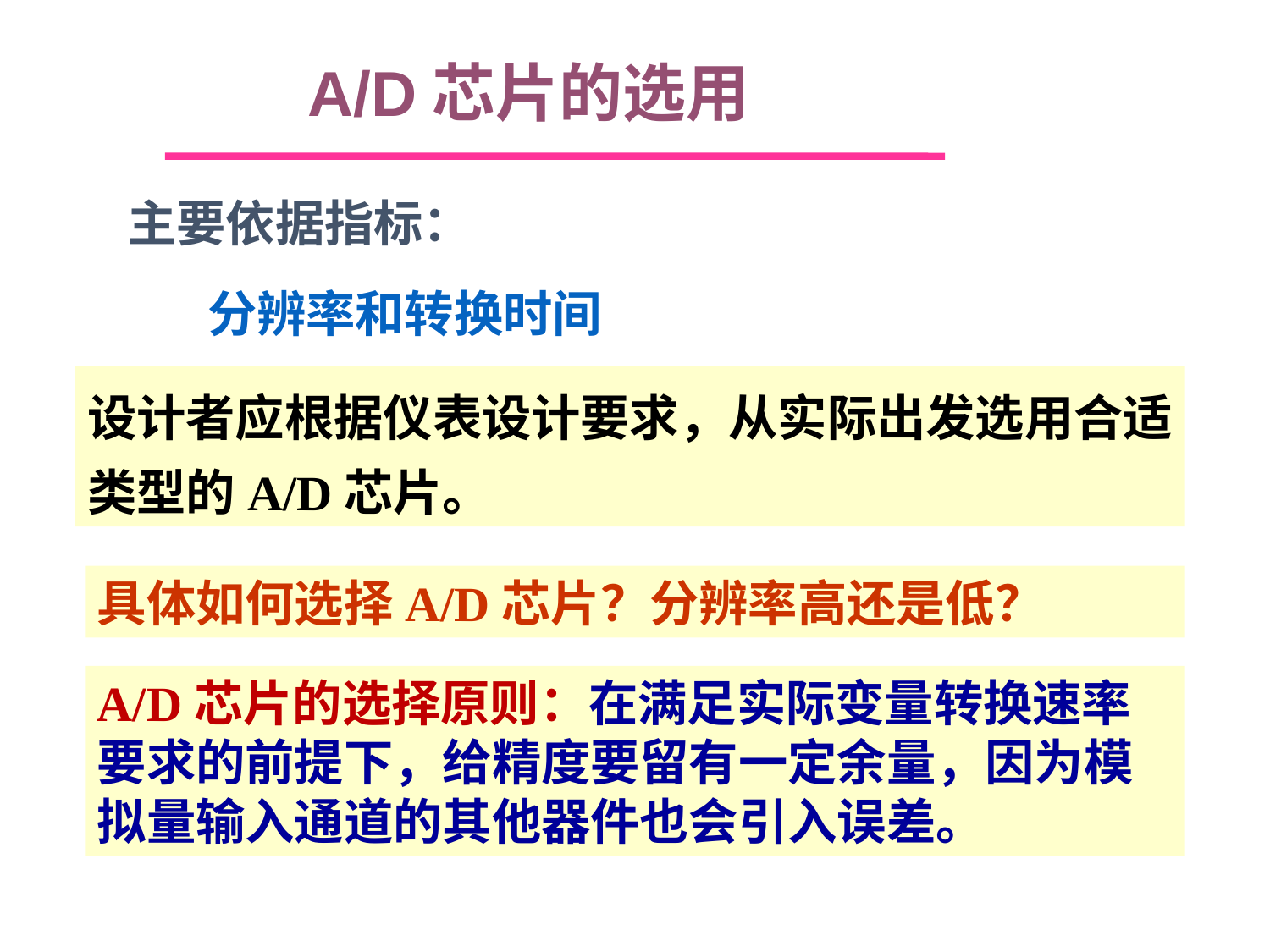

A/D芯片的选用

主要依据指标：
分辨率和转换时间
设计者应根据仪表设计要求，从实际出发选用合适类型的A/D芯片。
具体如何选择A/D芯片？分辨率高还是低？
A/D芯片的选择原则：在满足实际变量转换速率要求的前提下，给精度要留有一定余量，因为模拟量输入通道的其他器件也会引入误差。